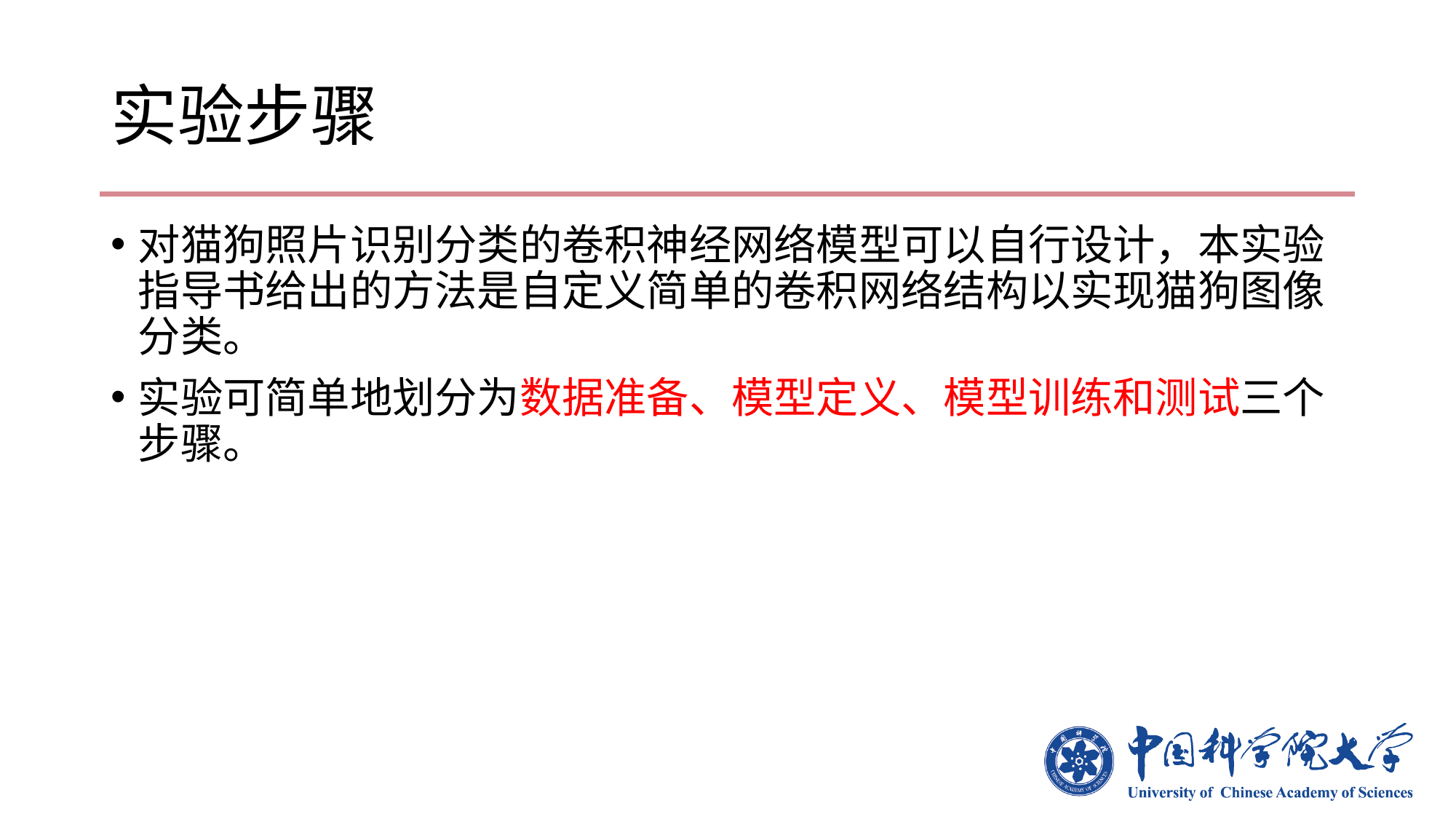

# 实验步骤
对猫狗照片识别分类的卷积神经网络模型可以自行设计，本实验指导书给出的方法是自定义简单的卷积网络结构以实现猫狗图像分类。
实验可简单地划分为数据准备、模型定义、模型训练和测试三个步骤。